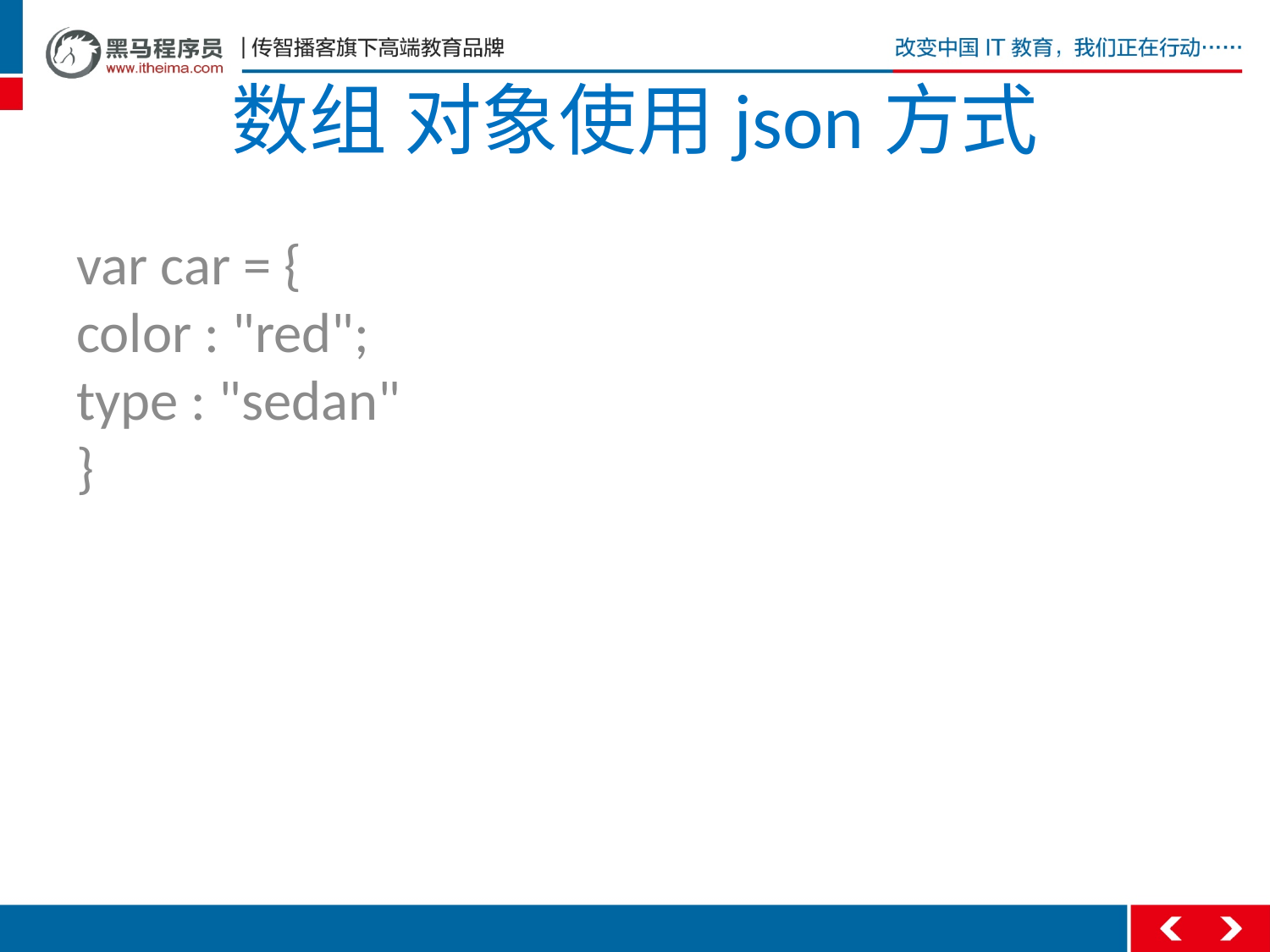

# 数组 对象使用json方式
var car = {
color : "red";
type : "sedan"
}